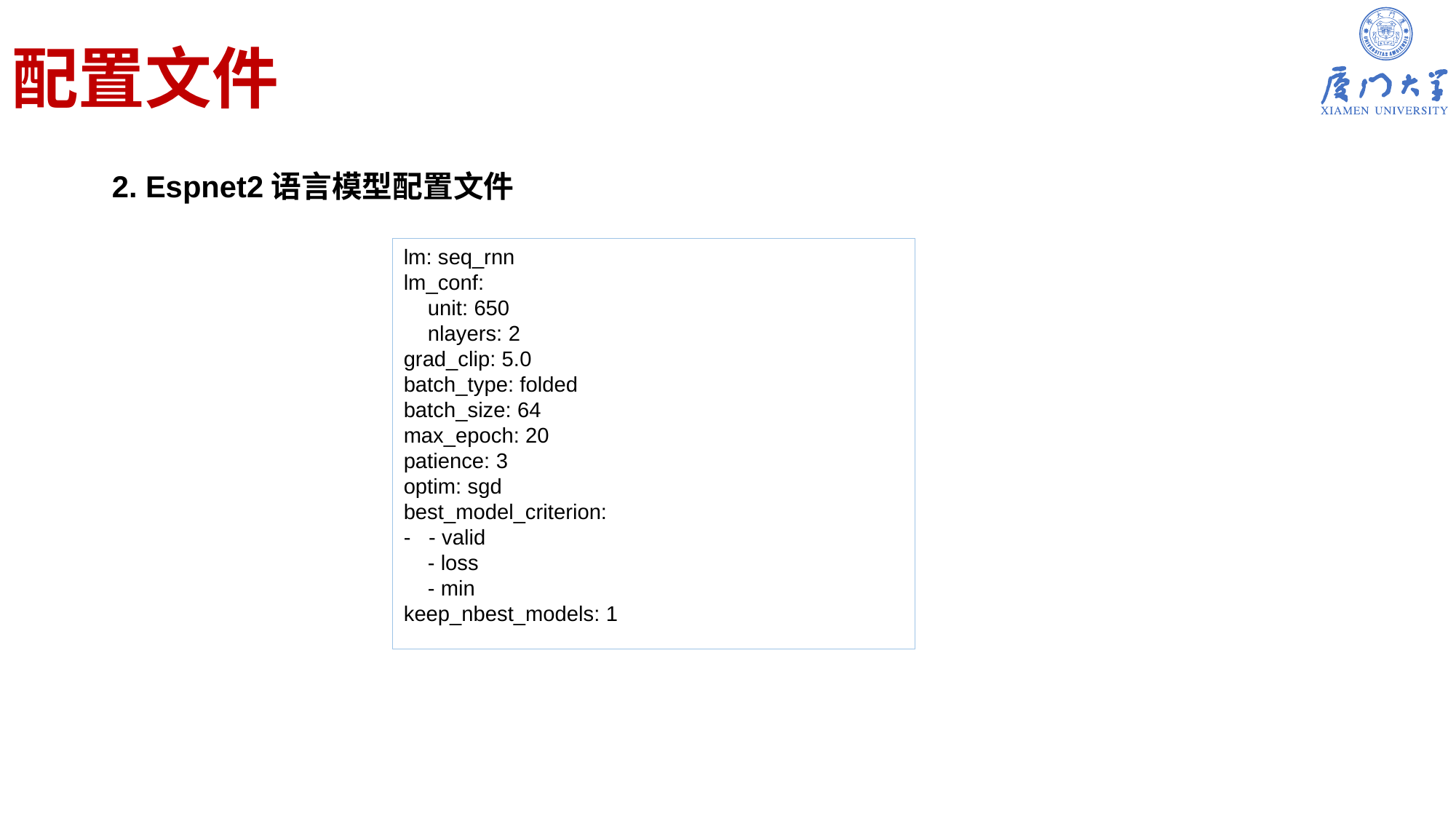

# 配置文件
2. Espnet2语言模型配置文件

lm: seq_rnn
lm_conf:
    unit: 650
    nlayers: 2
grad_clip: 5.0
batch_type: folded
batch_size: 64
max_epoch: 20
patience: 3
optim: sgd
best_model_criterion:
-   - valid
    - loss
    - min
keep_nbest_models: 1